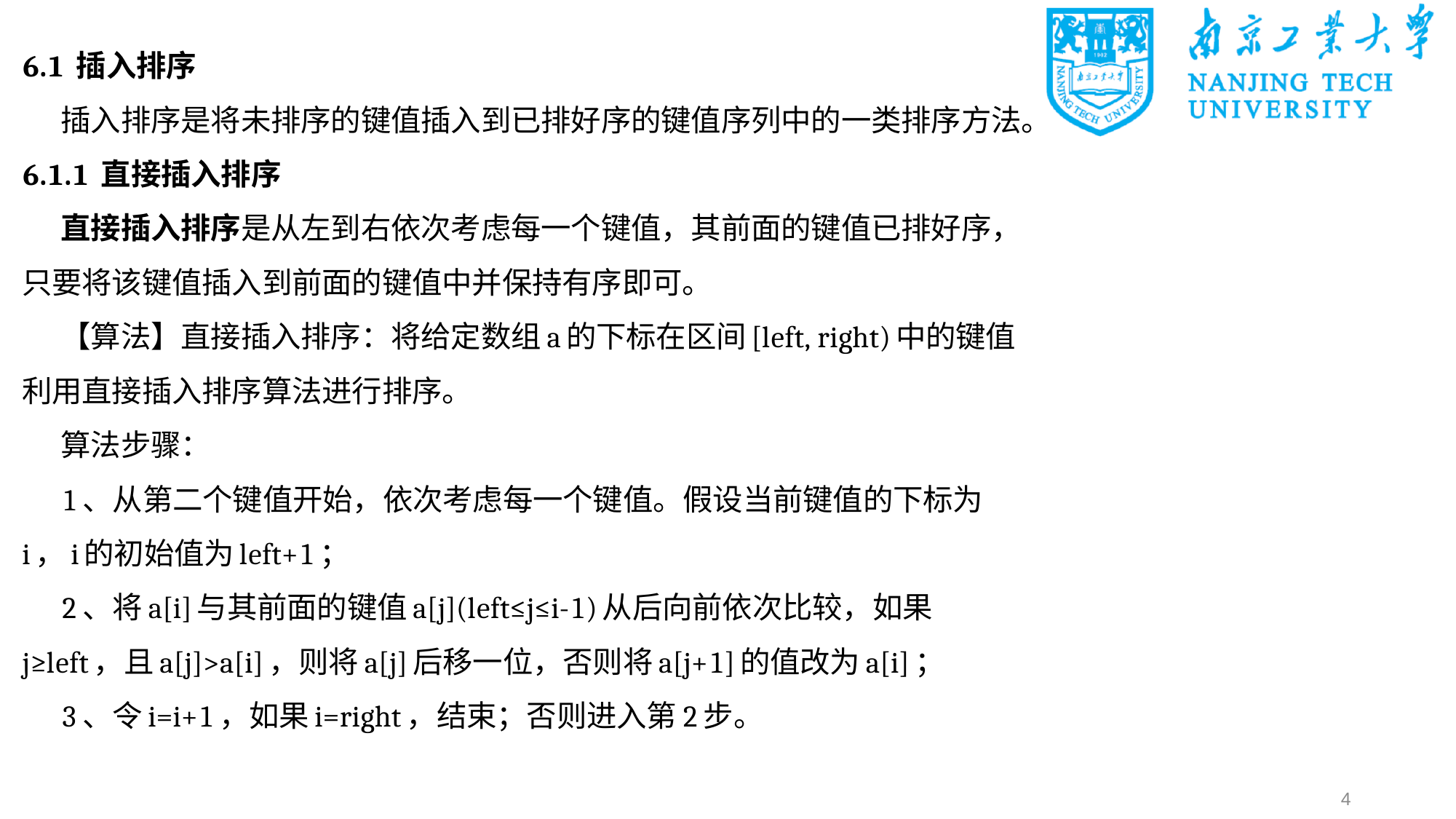

6.1 插入排序
插入排序是将未排序的键值插入到已排好序的键值序列中的一类排序方法。
6.1.1 直接插入排序
直接插入排序是从左到右依次考虑每一个键值，其前面的键值已排好序，只要将该键值插入到前面的键值中并保持有序即可。
【算法】直接插入排序：将给定数组a的下标在区间[left, right)中的键值利用直接插入排序算法进行排序。
算法步骤：
1、从第二个键值开始，依次考虑每一个键值。假设当前键值的下标为i，i的初始值为left+1；
2、将a[i]与其前面的键值a[j](left≤j≤i-1)从后向前依次比较，如果j≥left，且a[j]>a[i]，则将a[j]后移一位，否则将a[j+1]的值改为a[i]；
3、令i=i+1，如果i=right，结束；否则进入第2步。
4